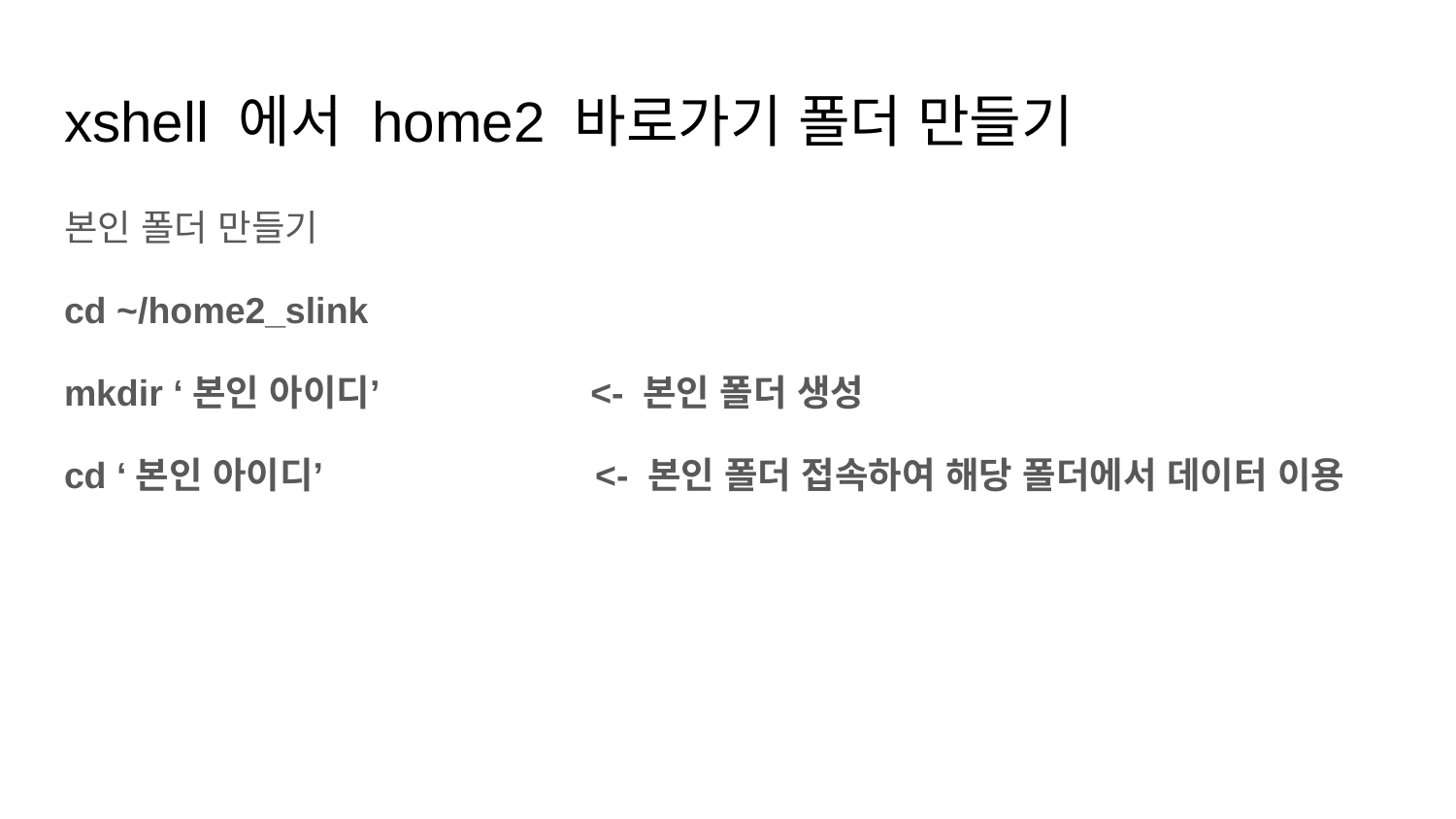

# xshell 에서 home2 바로가기 폴더 만들기
본인 폴더 만들기
cd ~/home2_slink
mkdir ‘본인 아이디’                    <- 본인 폴더 생성
cd ‘본인 아이디’                          <- 본인 폴더 접속하여 해당 폴더에서 데이터 이용